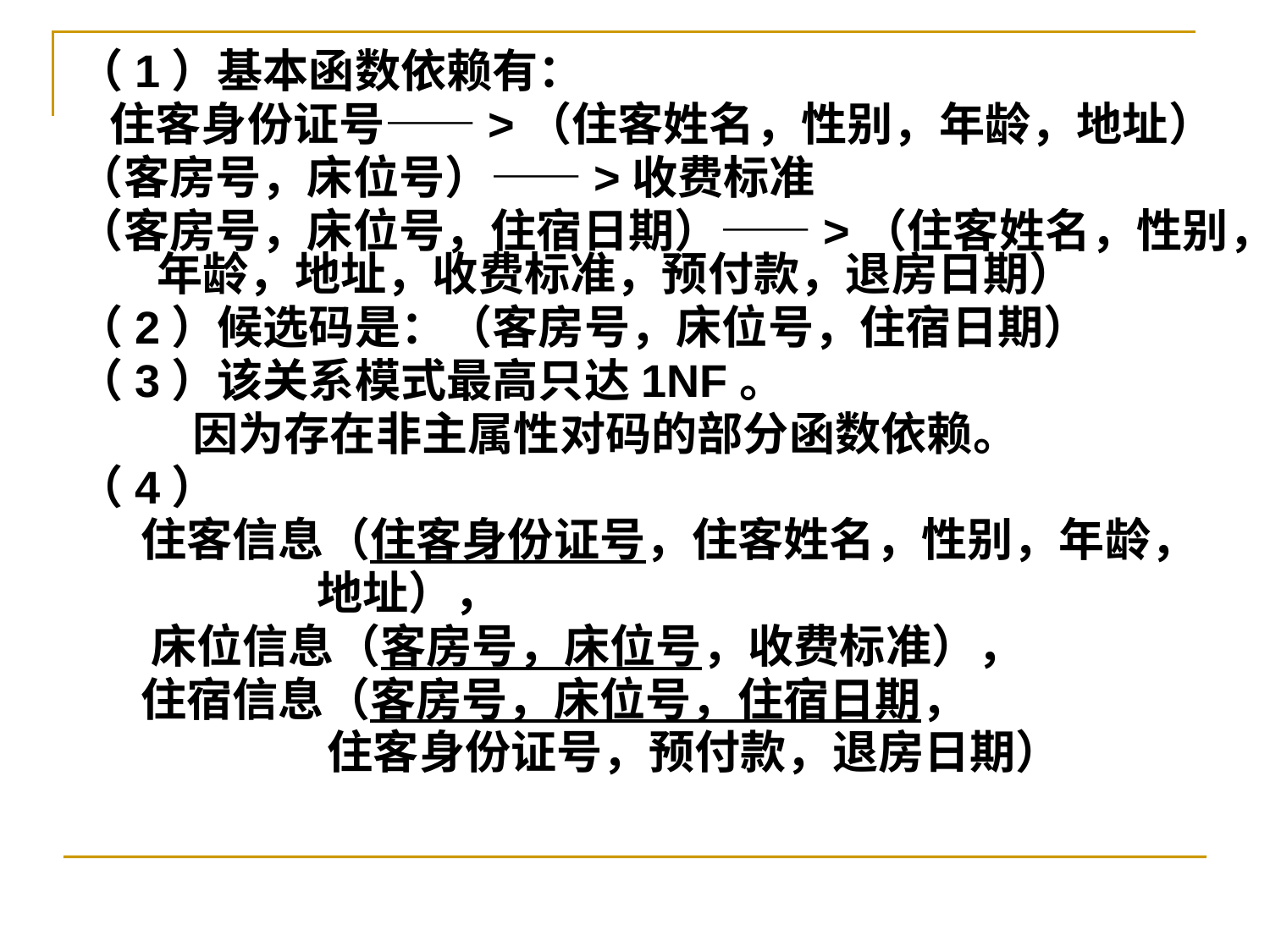

（1）基本函数依赖有：
  住客身份证号――>（住客姓名，性别，年龄，地址）
（客房号，床位号）――>收费标准
（客房号，床位号，住宿日期）――>（住客姓名，性别，年龄，地址，收费标准，预付款，退房日期）
（2）候选码是：（客房号，床位号，住宿日期）
（3）该关系模式最高只达1NF。
          因为存在非主属性对码的部分函数依赖。
（4）
     住客信息（住客身份证号，住客姓名，性别，年龄，
                      地址），
      床位信息（客房号，床位号，收费标准），
     住宿信息（客房号，床位号，住宿日期，
                       住客身份证号，预付款，退房日期）